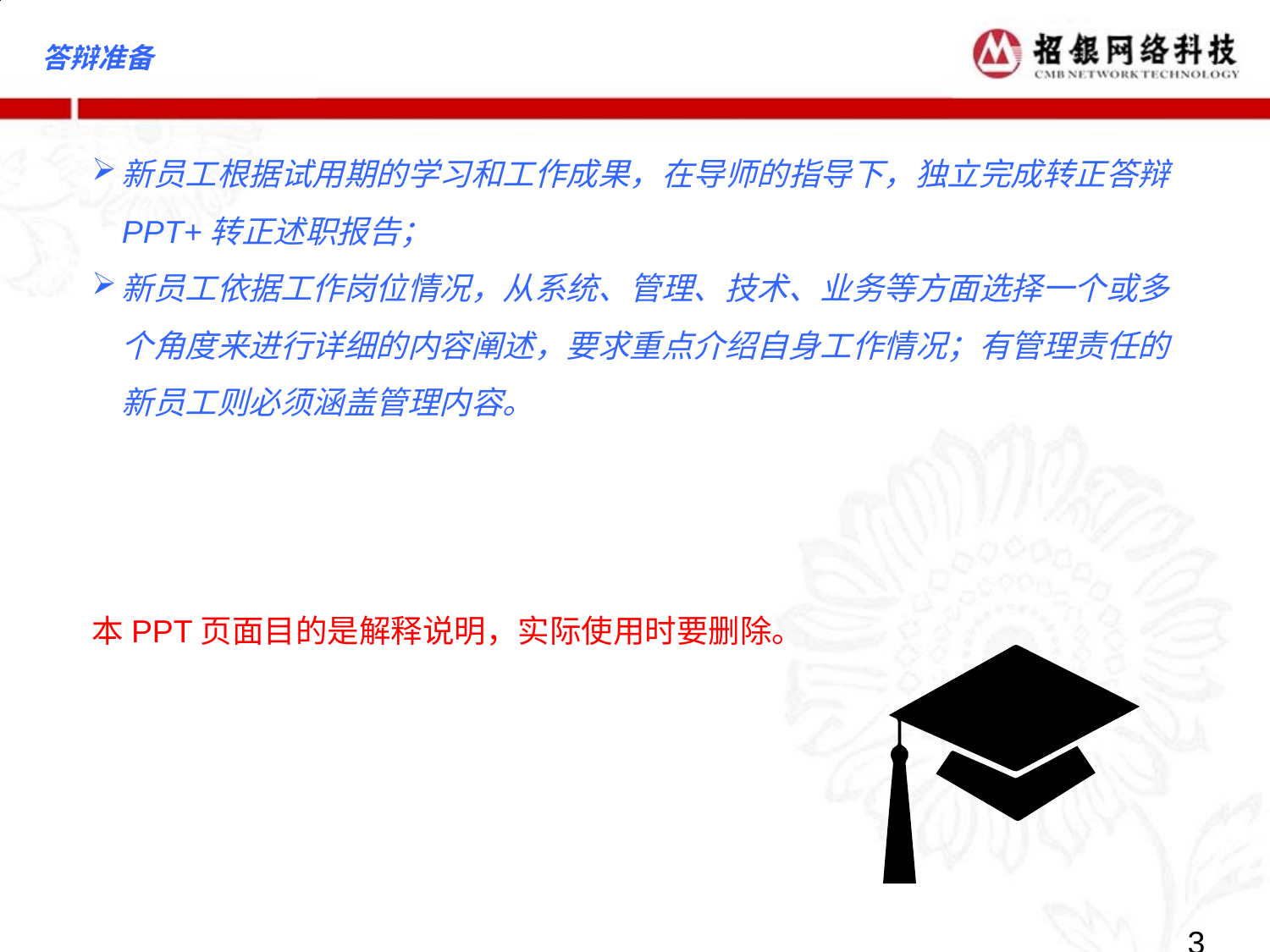

答辩准备
新员工根据试用期的学习和工作成果，在导师的指导下，独立完成转正答辩PPT+转正述职报告；
新员工依据工作岗位情况，从系统、管理、技术、业务等方面选择一个或多个角度来进行详细的内容阐述，要求重点介绍自身工作情况；有管理责任的新员工则必须涵盖管理内容。

本PPT页面目的是解释说明，实际使用时要删除。

3